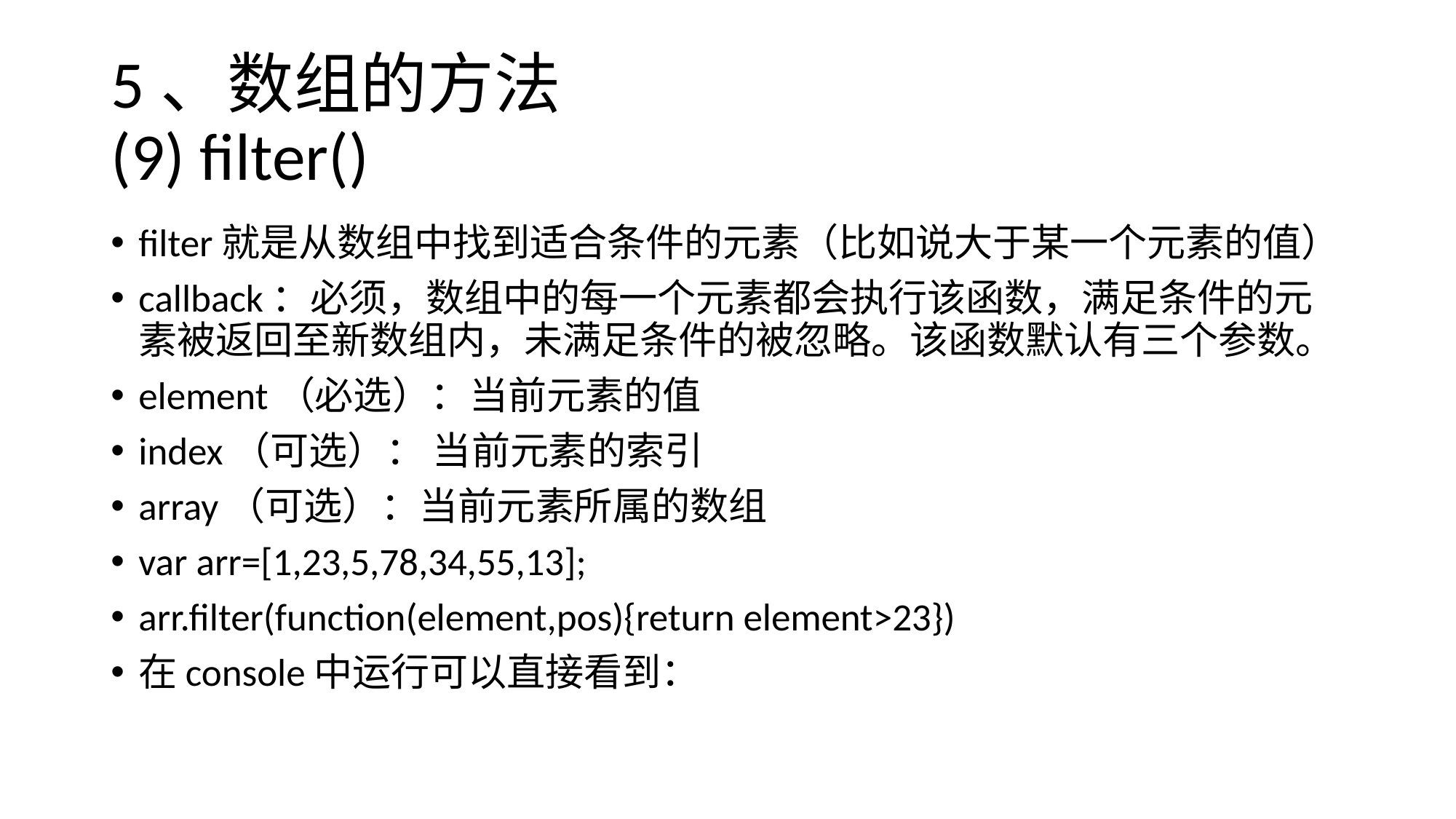

# 5、数组的方法 (9) filter()
filter就是从数组中找到适合条件的元素（比如说大于某一个元素的值）
callback：必须，数组中的每一个元素都会执行该函数，满足条件的元素被返回至新数组内，未满足条件的被忽略。该函数默认有三个参数。
element（必选）：当前元素的值
index（可选）： 当前元素的索引
array（可选）：当前元素所属的数组
var arr=[1,23,5,78,34,55,13];
arr.filter(function(element,pos){return element>23})
在console中运行可以直接看到：